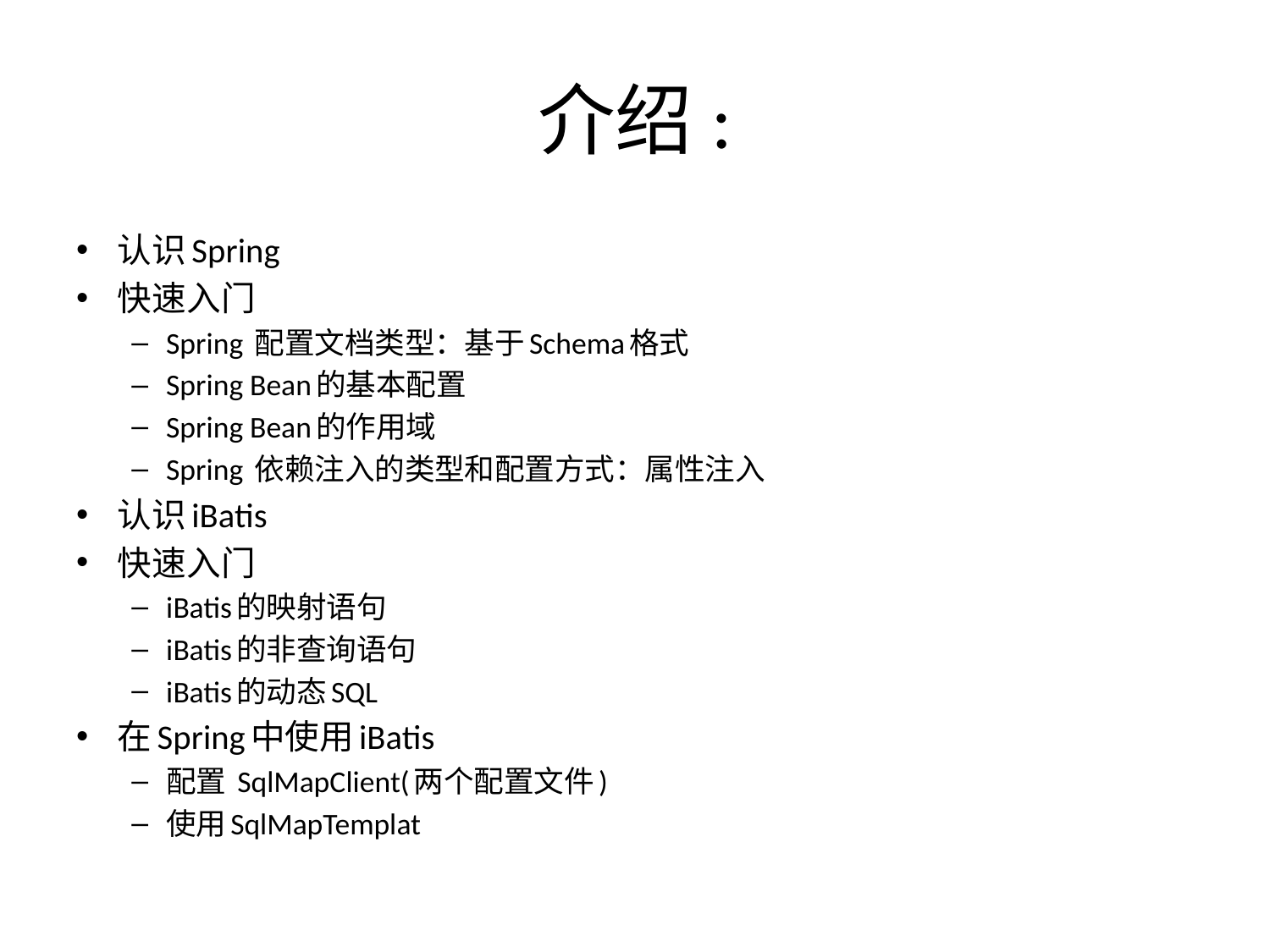

# 介绍:
认识Spring
快速入门
Spring 配置文档类型：基于Schema格式
Spring Bean的基本配置
Spring Bean的作用域
Spring 依赖注入的类型和配置方式：属性注入
认识iBatis
快速入门
iBatis的映射语句
iBatis的非查询语句
iBatis的动态SQL
在Spring中使用iBatis
配置 SqlMapClient(两个配置文件)
使用SqlMapTemplat